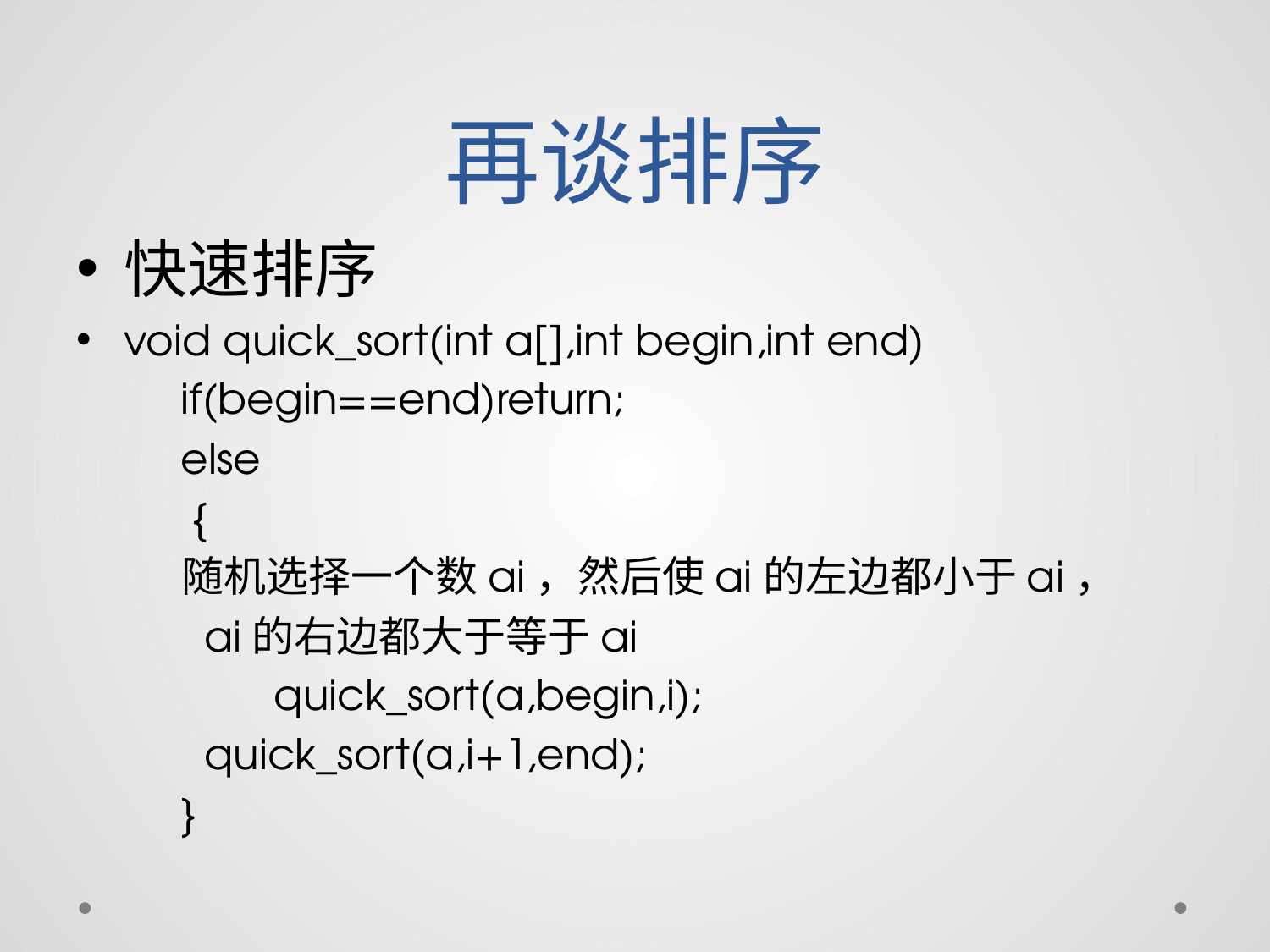

# 再谈排序
快速排序
void quick_sort(int a[],int begin,int end)
         if(begin==end)return;
         else
          {
          随机选择一个数ai，然后使ai的左边都小于ai，
           ai的右边都大于等于ai
                 quick_sort(a,begin,i);
           quick_sort(a,i+1,end);
         }